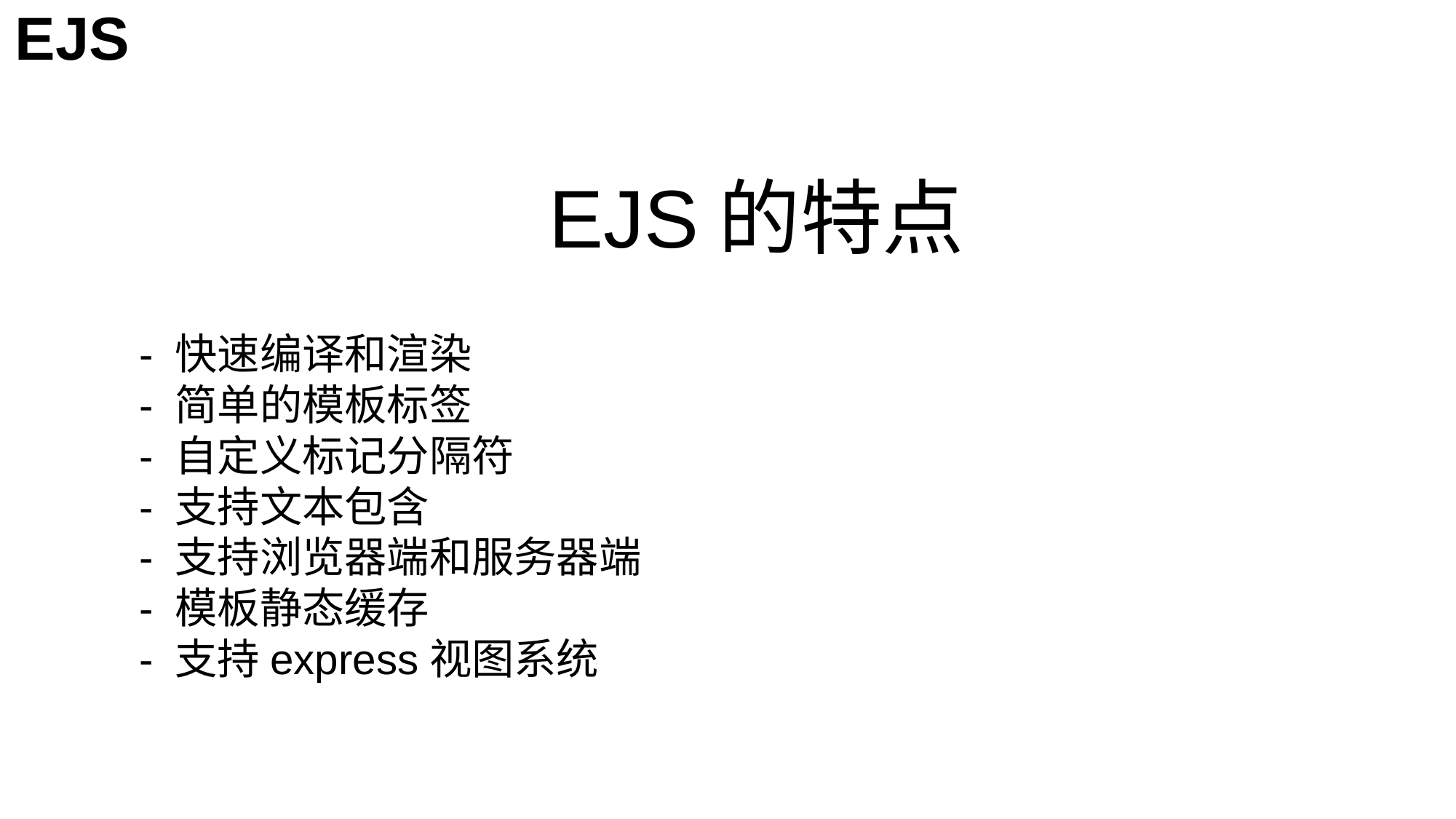

# EJS
EJS的特点
- 快速编译和渲染
- 简单的模板标签
- 自定义标记分隔符
- 支持文本包含
- 支持浏览器端和服务器端
- 模板静态缓存
- 支持express视图系统